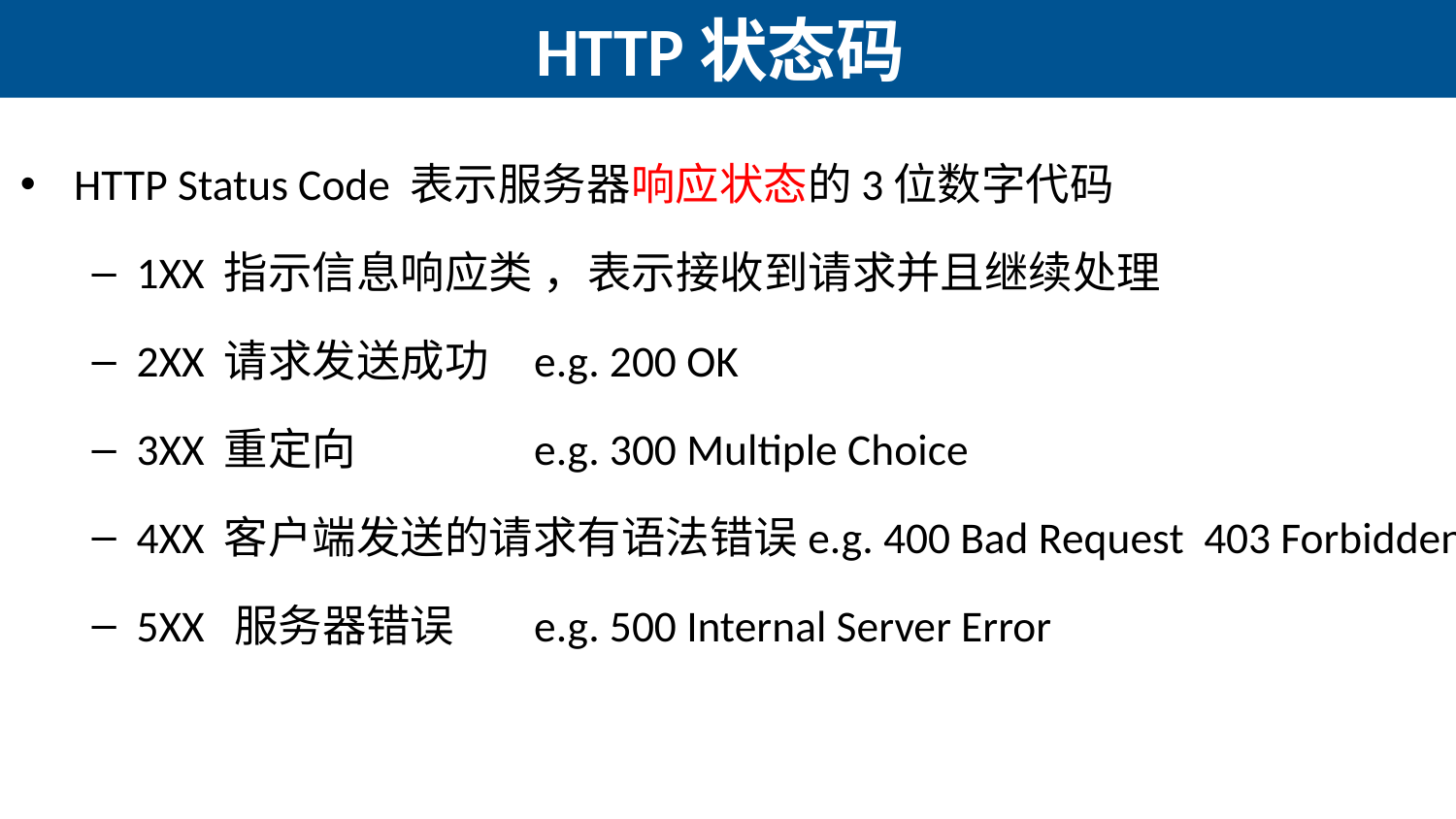

# HTTP状态码
HTTP Status Code 表示服务器响应状态的3位数字代码
1XX 指示信息响应类 ，表示接收到请求并且继续处理
2XX 请求发送成功 		e.g. 200 OK
3XX 重定向	 		e.g. 300 Multiple Choice
4XX 客户端发送的请求有语法错误e.g. 400 Bad Request  403 Forbidden
5XX  服务器错误			e.g. 500 Internal Server Error